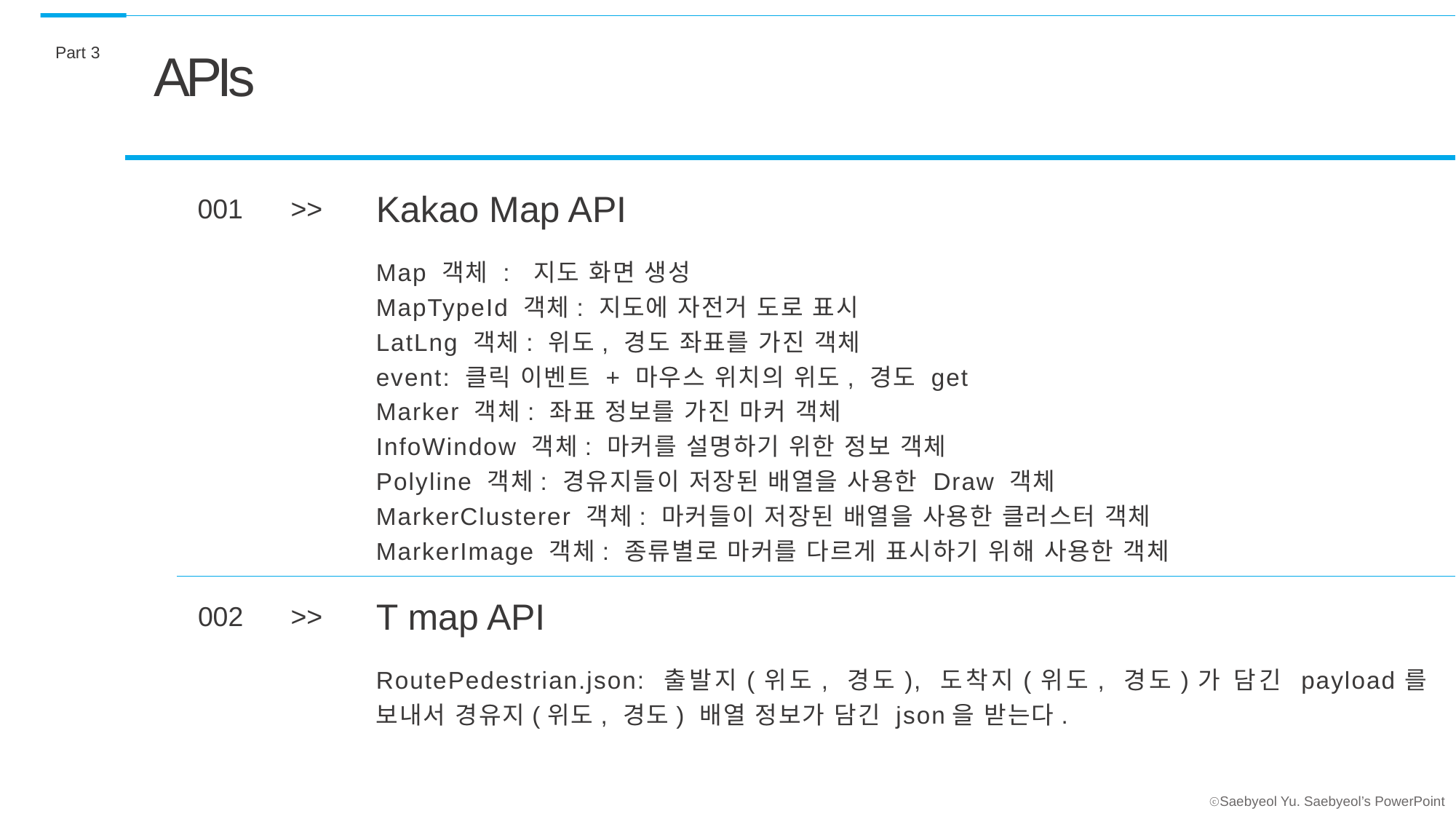

Part 3
APIs
Kakao Map API
001
>>
Map 객체 :  지도 화면 생성
MapTypeId 객체: 지도에 자전거 도로 표시
LatLng 객체: 위도, 경도 좌표를 가진 객체
event: 클릭 이벤트 + 마우스 위치의 위도, 경도 get
Marker 객체: 좌표 정보를 가진 마커 객체
InfoWindow 객체: 마커를 설명하기 위한 정보 객체
Polyline 객체: 경유지들이 저장된 배열을 사용한 Draw 객체
MarkerClusterer 객체: 마커들이 저장된 배열을 사용한 클러스터 객체
MarkerImage 객체: 종류별로 마커를 다르게 표시하기 위해 사용한 객체
T map API
002
>>
RoutePedestrian.json: 출발지(위도, 경도), 도착지(위도, 경도)가 담긴 payload를 보내서 경유지(위도, 경도) 배열 정보가 담긴 json을 받는다.